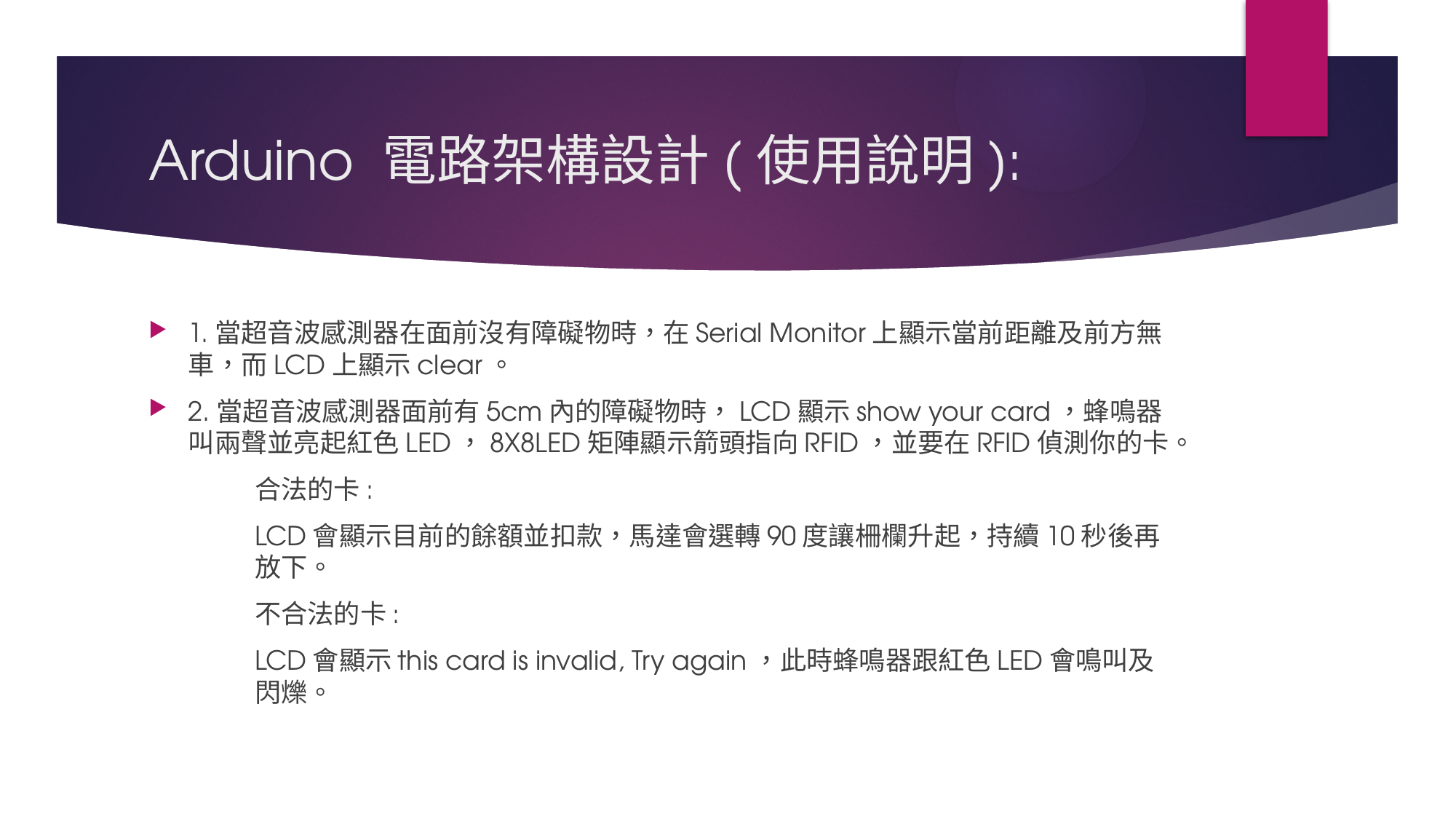

# Arduino 電路架構設計(使用說明):
1.當超音波感測器在面前沒有障礙物時，在Serial Monitor上顯示當前距離及前方無車，而LCD上顯示clear。
2.當超音波感測器面前有5cm內的障礙物時，LCD顯示show your card，蜂鳴器叫兩聲並亮起紅色LED，8X8LED矩陣顯示箭頭指向RFID，並要在RFID偵測你的卡。
	合法的卡:
		LCD會顯示目前的餘額並扣款，馬達會選轉90度讓柵欄升起，持續10秒後再	放下。
	不合法的卡:
		LCD會顯示this card is invalid, Try again，此時蜂鳴器跟紅色LED會鳴叫及	閃爍。